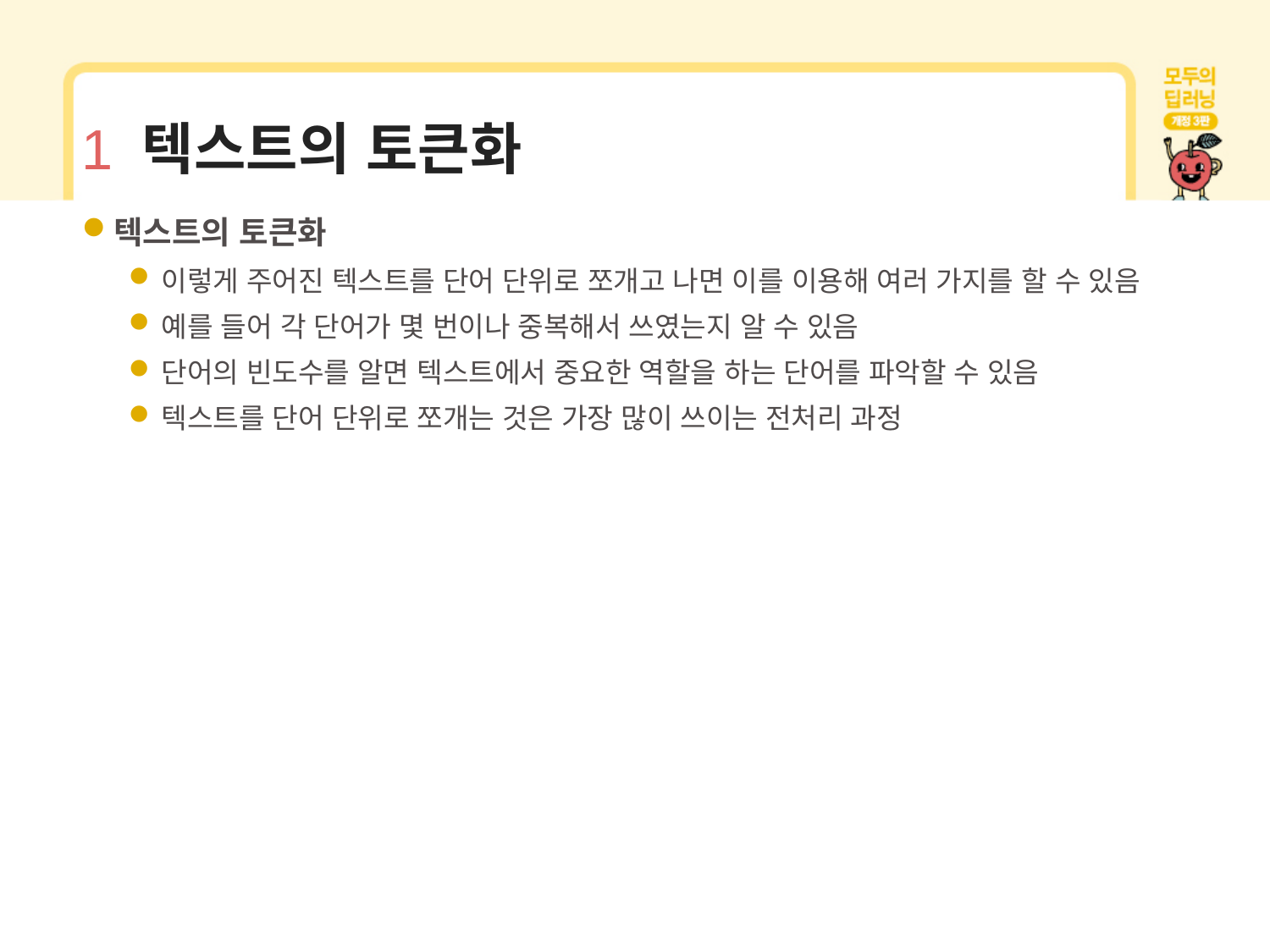

# 1 텍스트의 토큰화
텍스트의 토큰화
이렇게 주어진 텍스트를 단어 단위로 쪼개고 나면 이를 이용해 여러 가지를 할 수 있음
예를 들어 각 단어가 몇 번이나 중복해서 쓰였는지 알 수 있음
단어의 빈도수를 알면 텍스트에서 중요한 역할을 하는 단어를 파악할 수 있음
텍스트를 단어 단위로 쪼개는 것은 가장 많이 쓰이는 전처리 과정